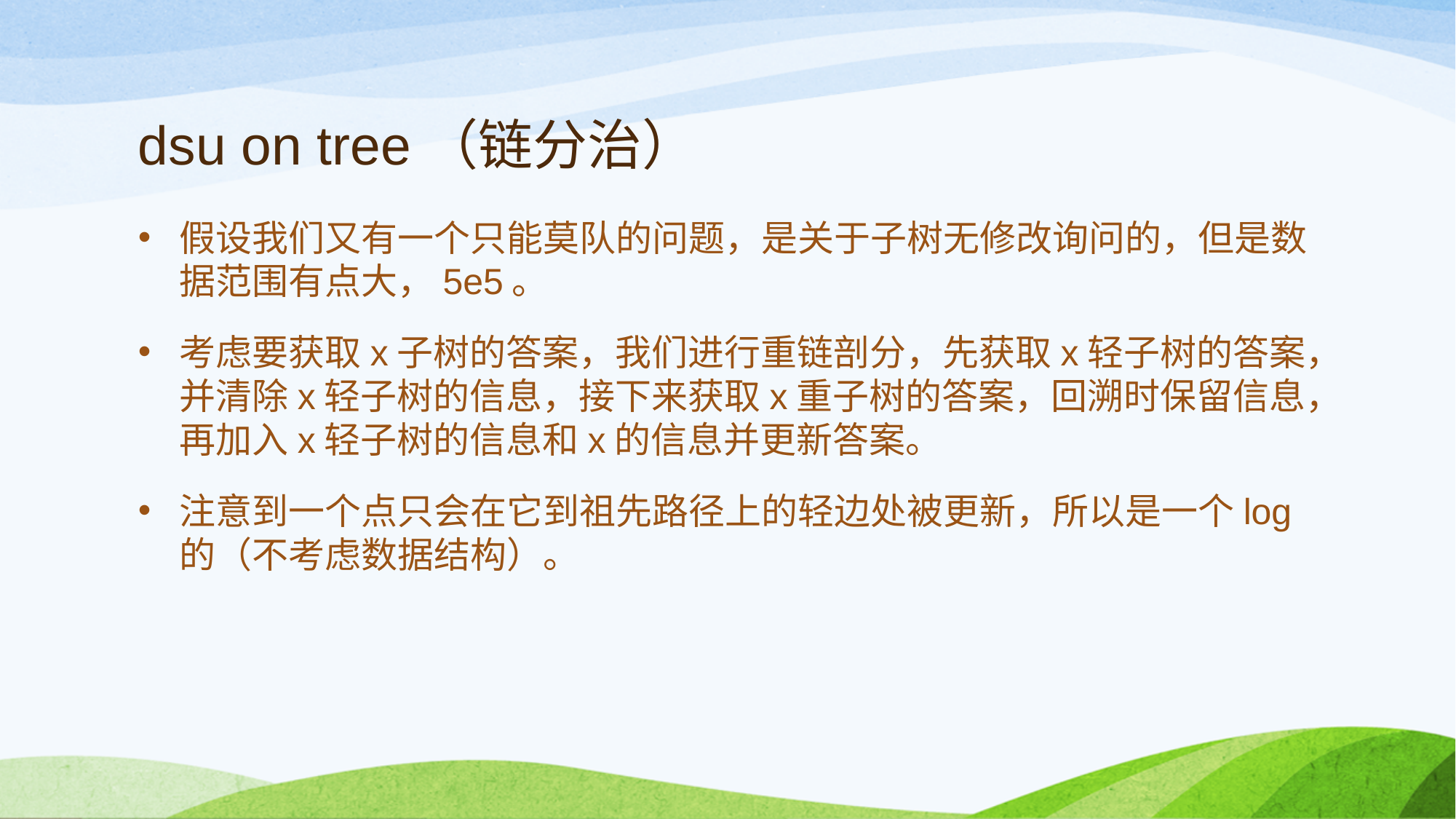

# dsu on tree（链分治）
假设我们又有一个只能莫队的问题，是关于子树无修改询问的，但是数据范围有点大，5e5。
考虑要获取x子树的答案，我们进行重链剖分，先获取x轻子树的答案，并清除x轻子树的信息，接下来获取x重子树的答案，回溯时保留信息，再加入x轻子树的信息和x的信息并更新答案。
注意到一个点只会在它到祖先路径上的轻边处被更新，所以是一个log的（不考虑数据结构）。